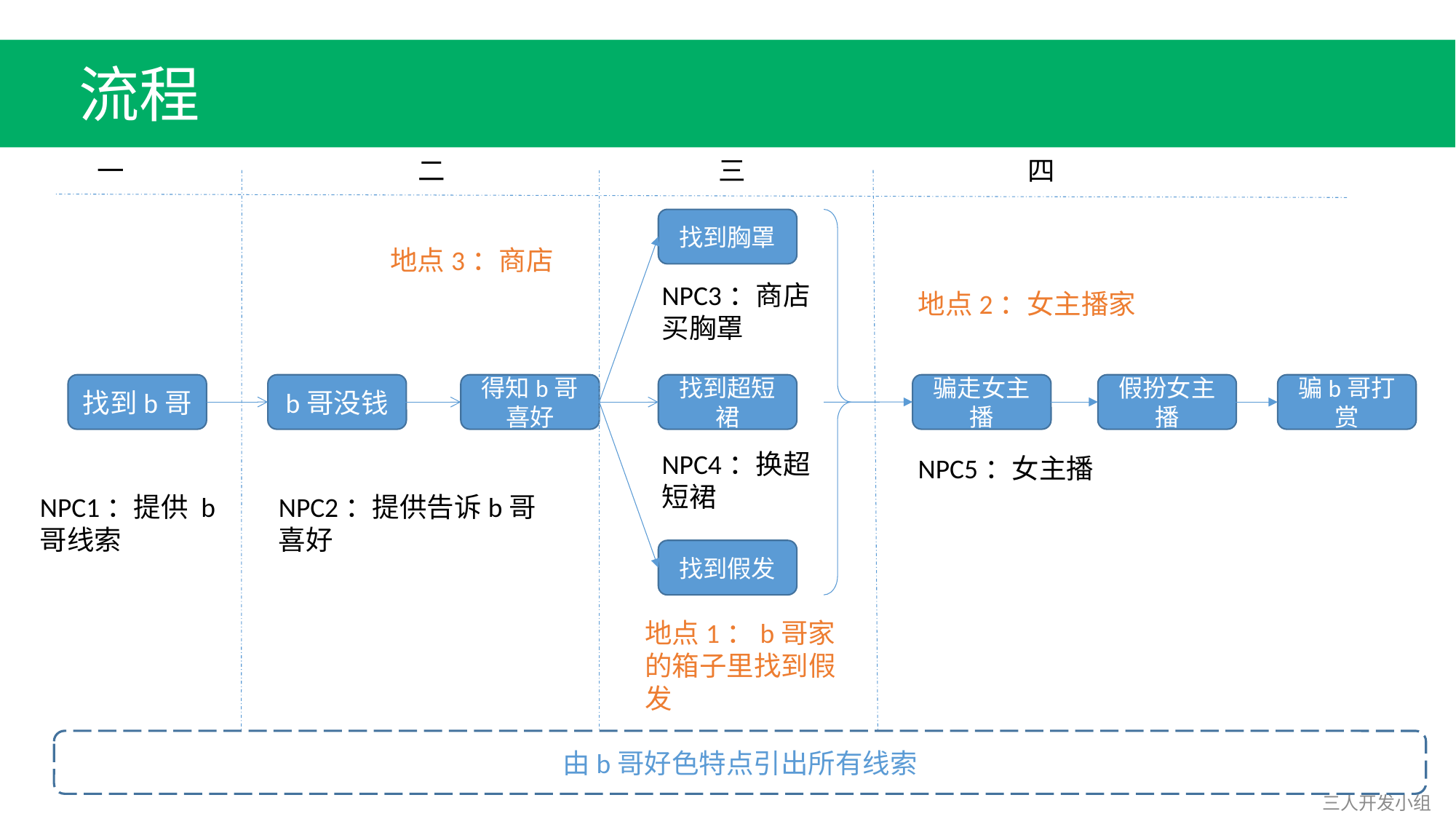

流程
一
二
三
四
找到胸罩

地点3：商店
NPC3：商店买胸罩
地点2：女主播家
找到b哥
b哥没钱
得知b哥喜好
找到超短裙
骗走女主播
假扮女主播
骗b哥打赏
NPC4：换超短裙
NPC5：女主播
NPC1：提供 b哥线索
NPC2：提供告诉b哥喜好
找到假发
地点1：b哥家的箱子里找到假发
由b哥好色特点引出所有线索
三人开发小组